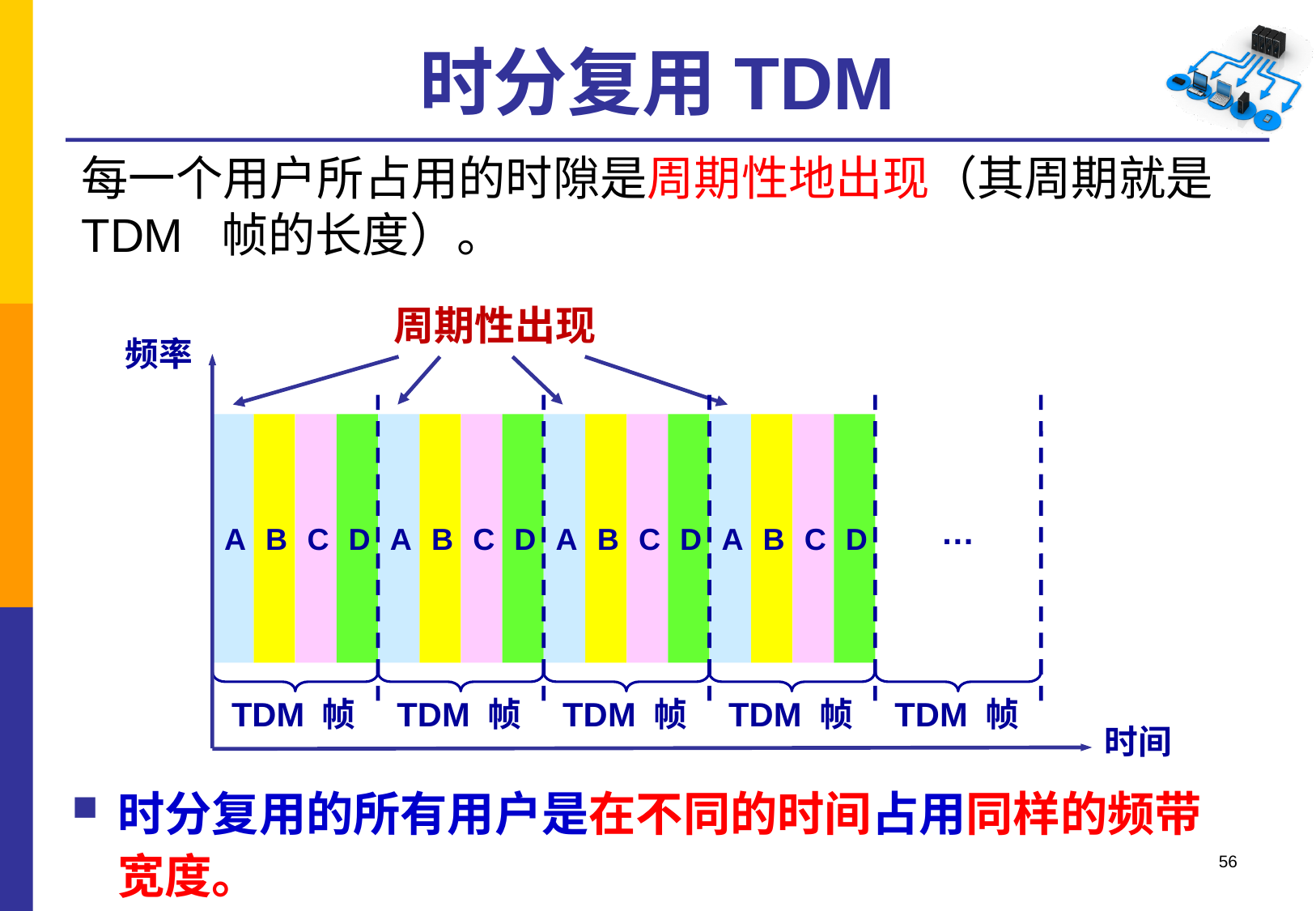

# 时分复用TDM
每一个用户所占用的时隙是周期性地出现（其周期就是 TDM  帧的长度）。
周期性出现
频率

A
A
A
A
B
C
D
B
C
D
B
C
D
B
C
D
…

TDM 帧

TDM 帧

TDM 帧

TDM 帧

TDM 帧
时间

时分复用的所有用户是在不同的时间占用同样的频带宽度。
56